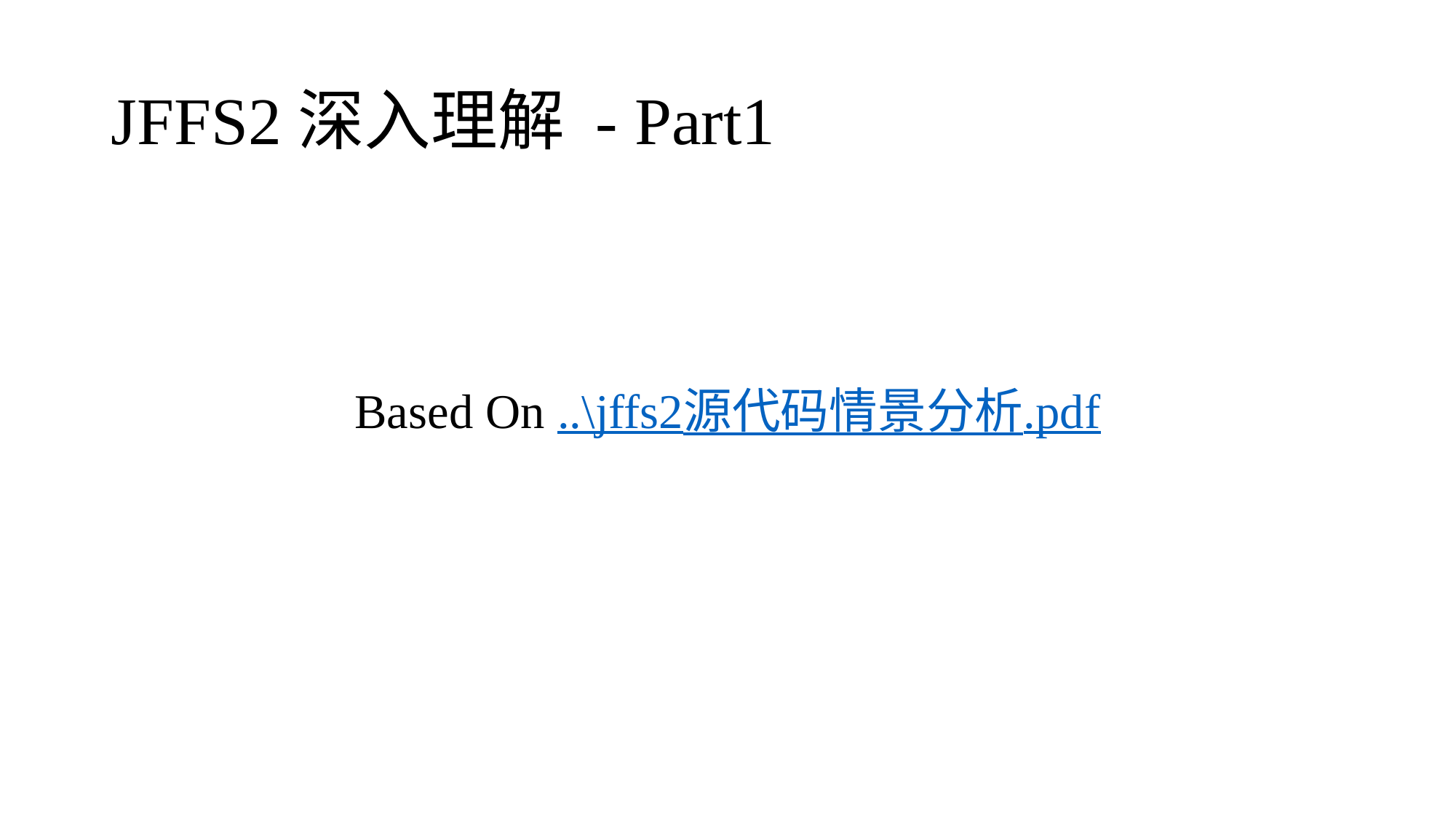

# JFFS2深入理解 - Part1
Based On ..\jffs2源代码情景分析.pdf